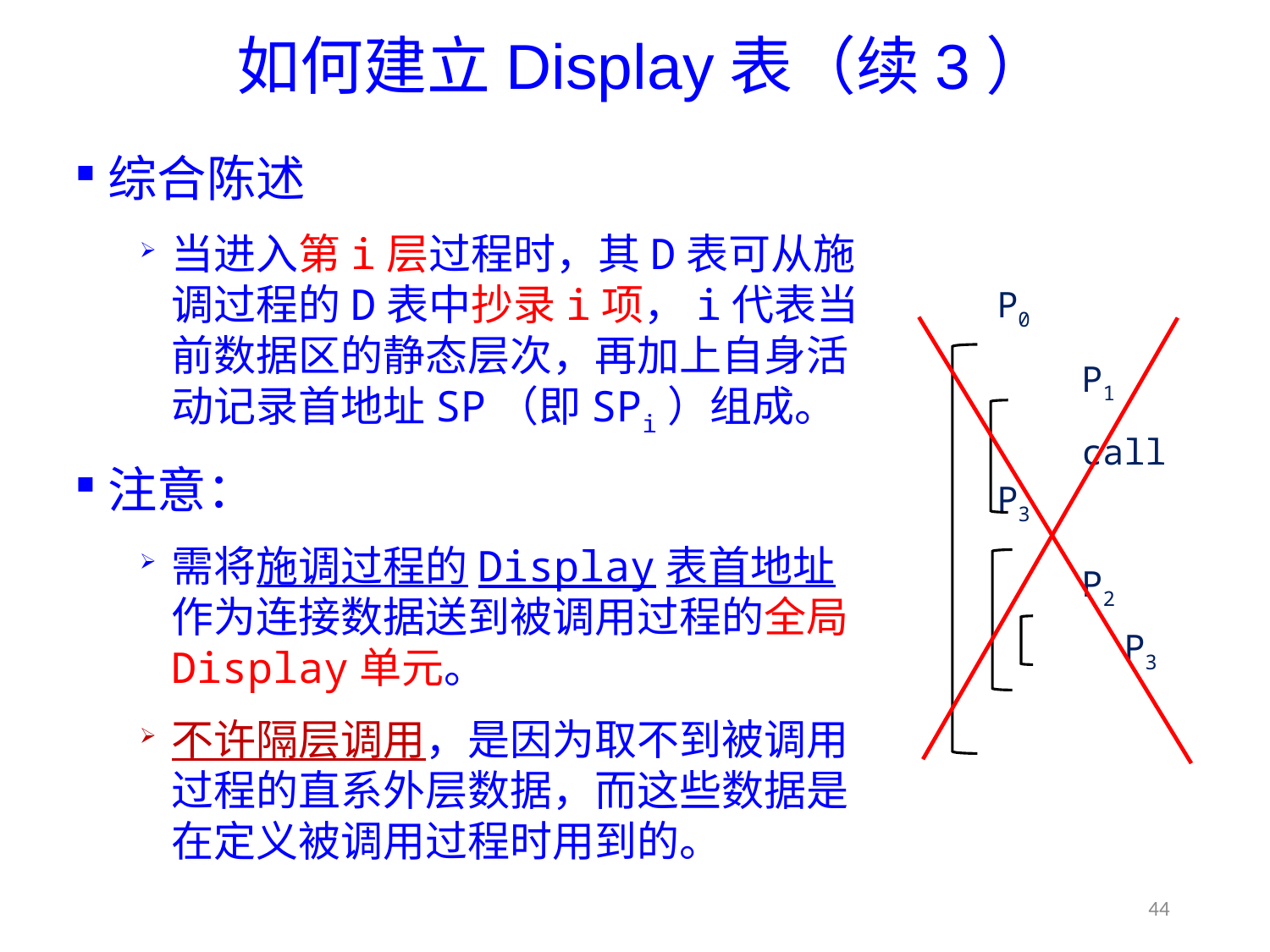

# 如何建立Display表（续3）
综合陈述
当进入第i层过程时，其D表可从施调过程的D表中抄录i项，i代表当前数据区的静态层次，再加上自身活动记录首地址SP（即SPi）组成。
注意：
需将施调过程的Display表首地址作为连接数据送到被调用过程的全局Display单元。
不许隔层调用，是因为取不到被调用过程的直系外层数据，而这些数据是在定义被调用过程时用到的。
P0
    P1
    call P3
    P2
      P3

44